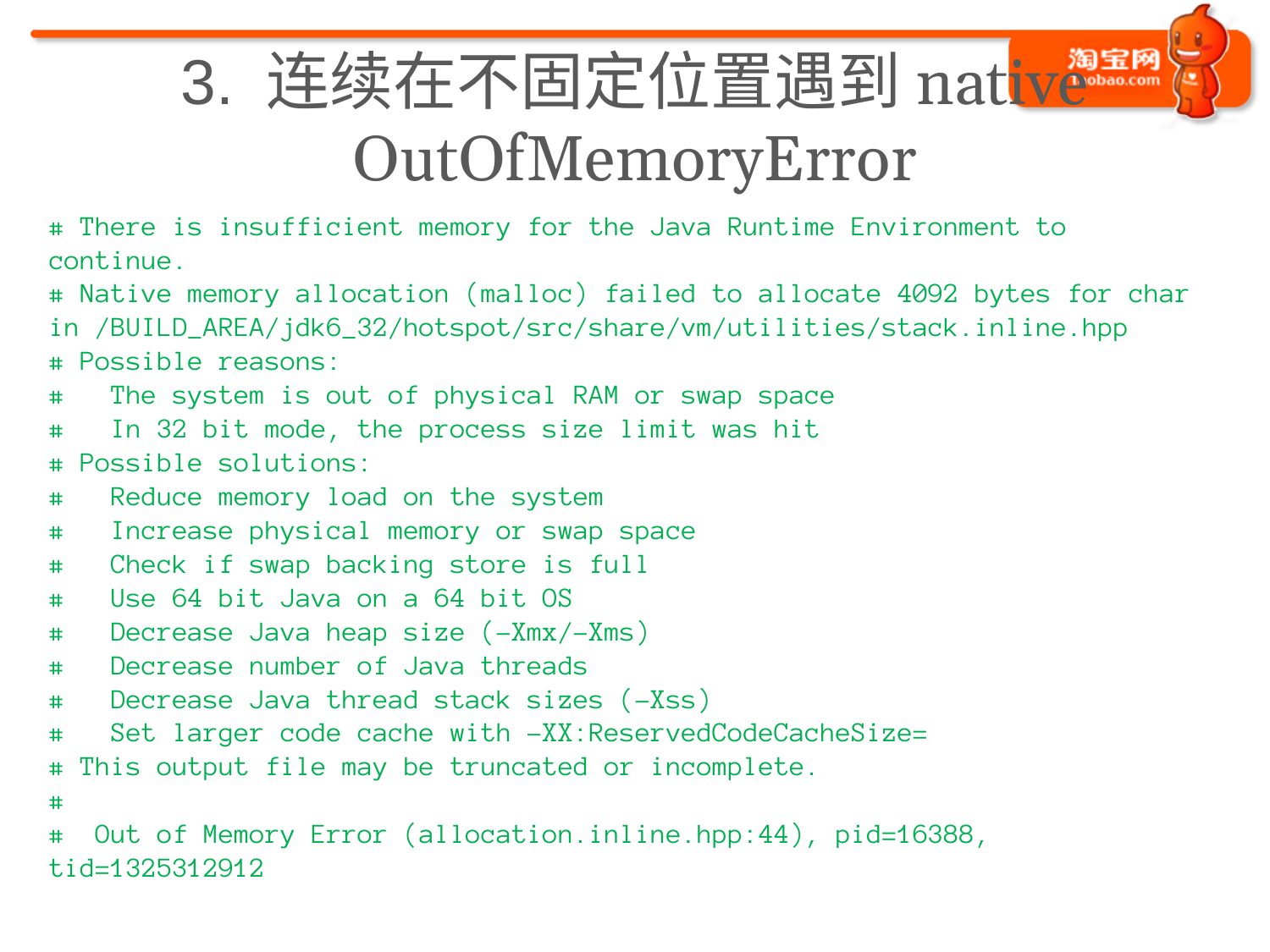

# 3. 连续在不固定位置遇到native OutOfMemoryError
# There is insufficient memory for the Java Runtime Environment to continue.
# Native memory allocation (malloc) failed to allocate 4092 bytes for char in /BUILD_AREA/jdk6_32/hotspot/src/share/vm/utilities/stack.inline.hpp
# Possible reasons:
#   The system is out of physical RAM or swap space
#   In 32 bit mode, the process size limit was hit
# Possible solutions:
#   Reduce memory load on the system
#   Increase physical memory or swap space
#   Check if swap backing store is full
#   Use 64 bit Java on a 64 bit OS
#   Decrease Java heap size (-Xmx/-Xms)
#   Decrease number of Java threads
#   Decrease Java thread stack sizes (-Xss)
#   Set larger code cache with -XX:ReservedCodeCacheSize=
# This output file may be truncated or incomplete.
#
#  Out of Memory Error (allocation.inline.hpp:44), pid=16388, tid=1325312912